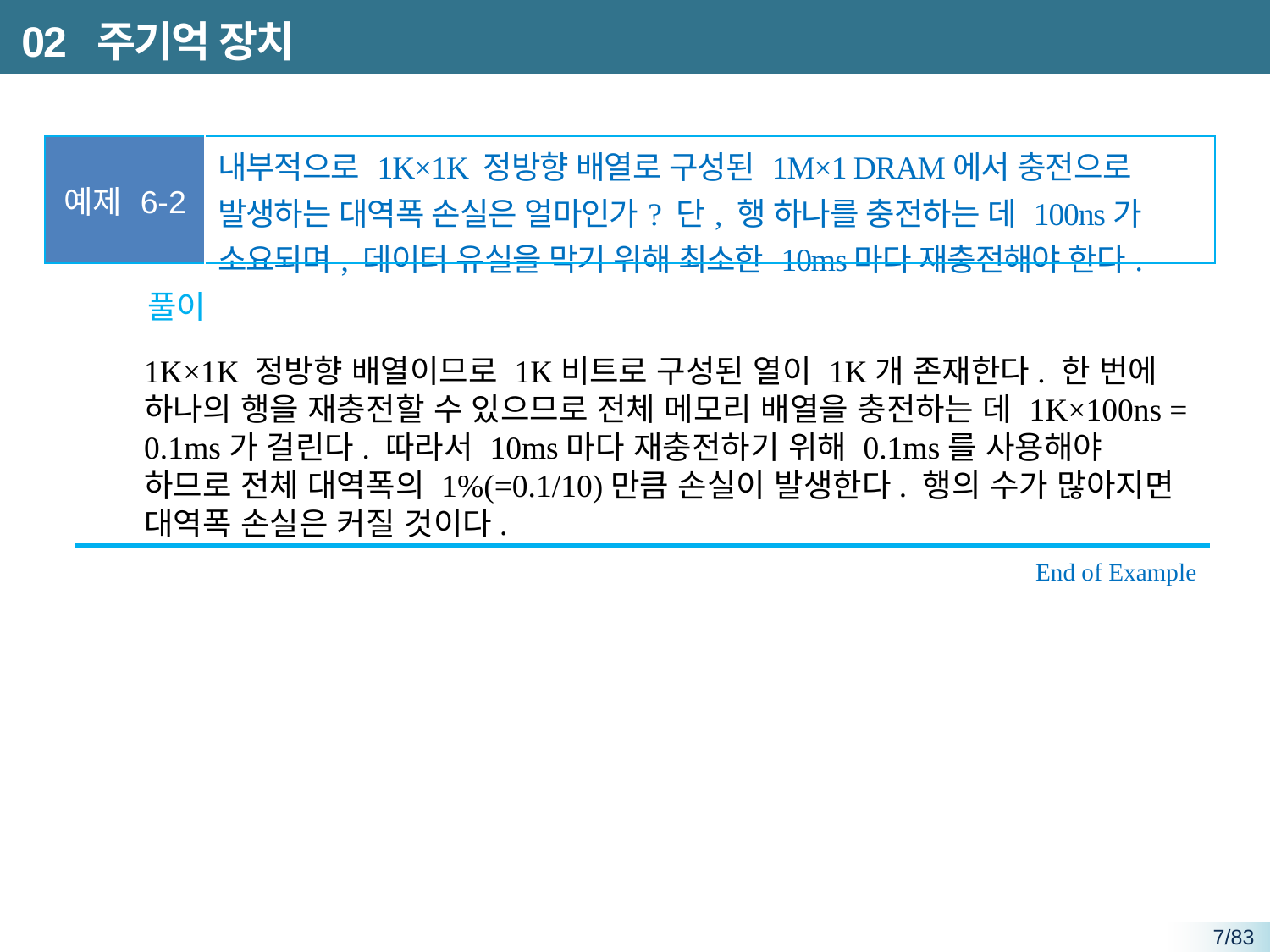

# 02  주기억 장치
| 예제 6-2 | 내부적으로 1K×1K 정방향 배열로 구성된 1M×1 DRAM에서 충전으로 발생하는 대역폭 손실은 얼마인가? 단, 행 하나를 충전하는 데 100ns가 소요되며, 데이터 유실을 막기 위해 최소한 10ms마다 재충전해야 한다. |
| --- | --- |
풀이
1K×1K 정방향 배열이므로 1K비트로 구성된 열이 1K개 존재한다. 한 번에 하나의 행을 재충전할 수 있으므로 전체 메모리 배열을 충전하는 데 1K×100ns = 0.1ms가 걸린다. 따라서 10ms마다 재충전하기 위해 0.1ms를 사용해야 하므로 전체 대역폭의 1%(=0.1/10)만큼 손실이 발생한다. 행의 수가 많아지면 대역폭 손실은 커질 것이다.
End of Example